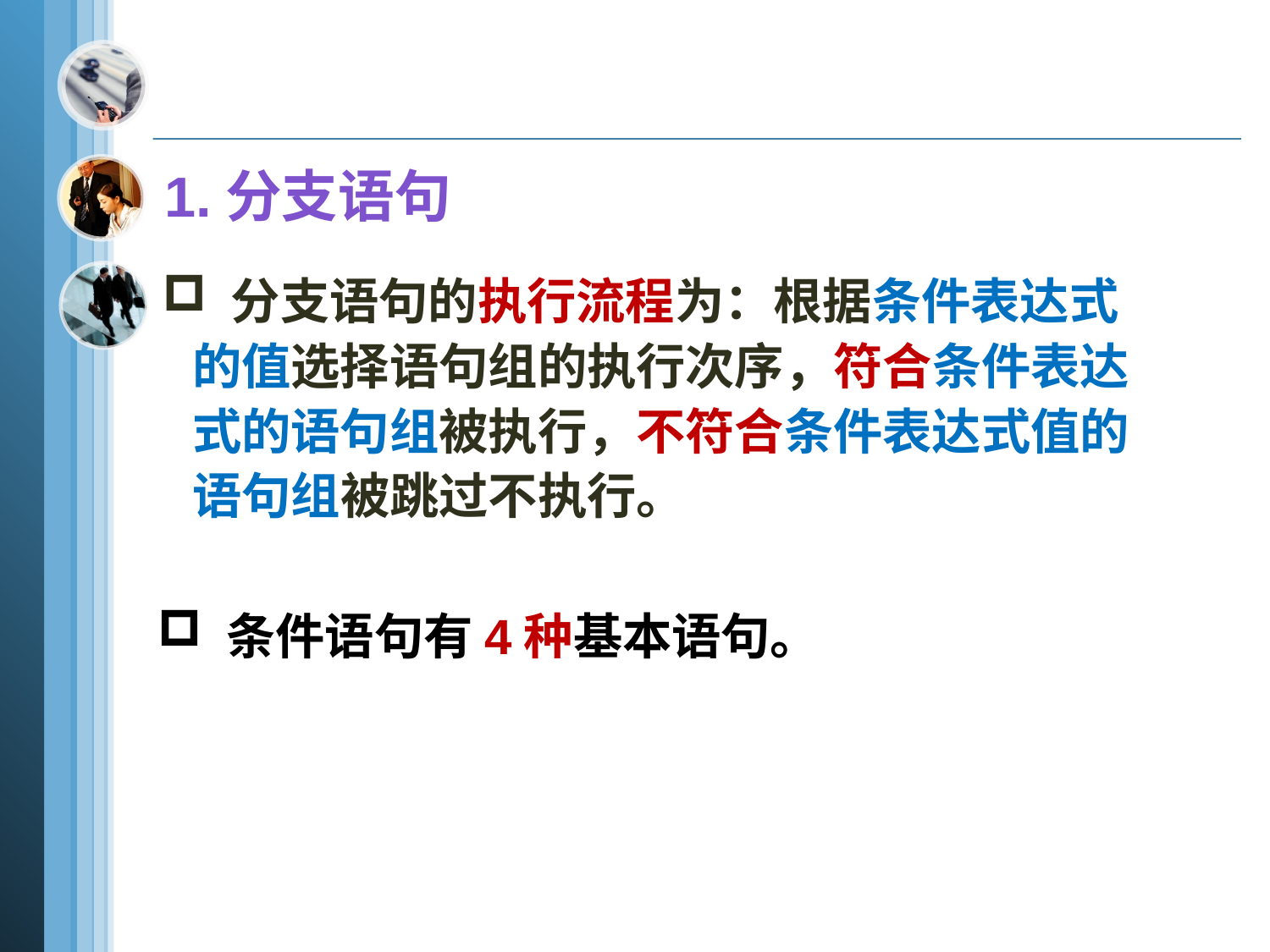

1.分支语句
 分支语句的执行流程为：根据条件表达式的值选择语句组的执行次序，符合条件表达式的语句组被执行，不符合条件表达式值的语句组被跳过不执行。

 条件语句有4种基本语句。